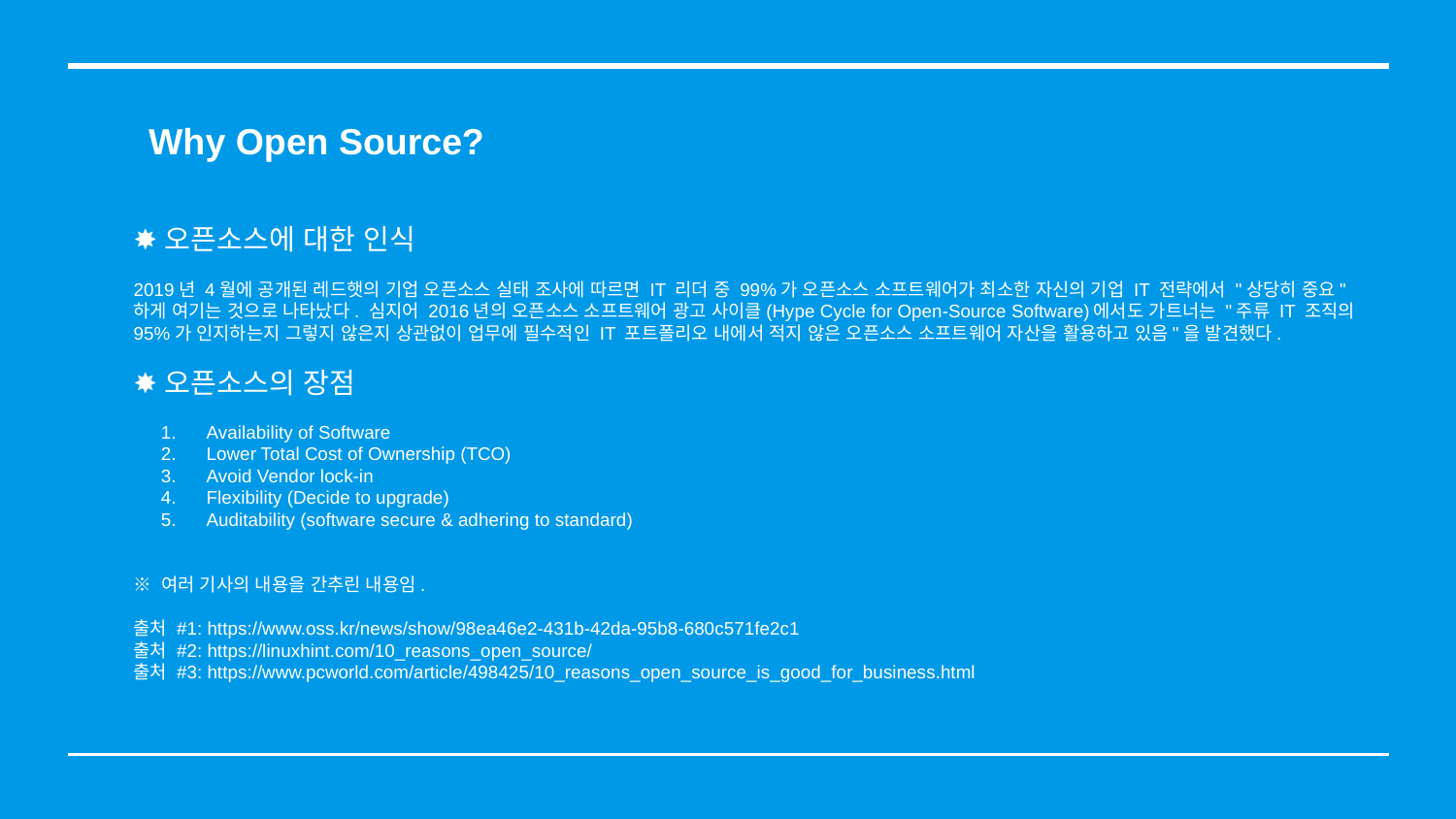

# Why Open Source?
✸오픈소스에 대한 인식

2019년 4월에 공개된 레드햇의 기업 오픈소스 실태 조사에 따르면 IT 리더 중 99%가 오픈소스 소프트웨어가 최소한 자신의 기업 IT 전략에서 "상당히 중요"하게 여기는 것으로 나타났다. 심지어 2016년의 오픈소스 소프트웨어 광고 사이클(Hype Cycle for Open-Source Software)에서도 가트너는 "주류 IT 조직의 95%가 인지하는지 그렇지 않은지 상관없이 업무에 필수적인 IT 포트폴리오 내에서 적지 않은 오픈소스 소프트웨어 자산을 활용하고 있음"을 발견했다.

✸오픈소스의 장점

Availability of Software
Lower Total Cost of Ownership (TCO)
Avoid Vendor lock-in
Flexibility (Decide to upgrade)
Auditability (software secure & adhering to standard)

※ 여러 기사의 내용을 간추린 내용임.

출처 #1: https://www.oss.kr/news/show/98ea46e2-431b-42da-95b8-680c571fe2c1
출처 #2: https://linuxhint.com/10_reasons_open_source/
출처 #3: https://www.pcworld.com/article/498425/10_reasons_open_source_is_good_for_business.html